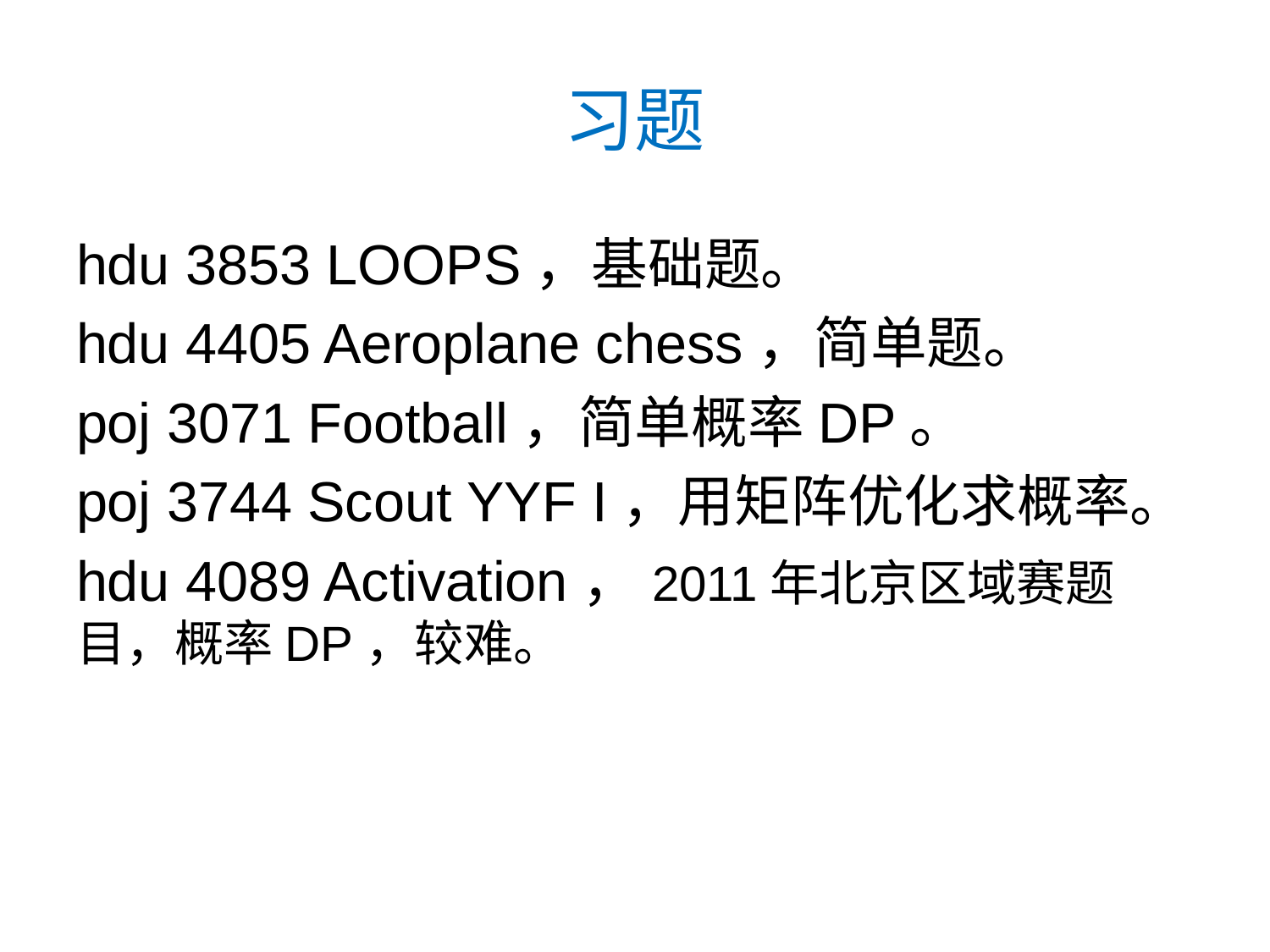

# 习题
hdu 3853 LOOPS，基础题。
hdu 4405 Aeroplane chess，简单题。
poj 3071 Football，简单概率DP。
poj 3744 Scout YYF I，用矩阵优化求概率。
hdu 4089 Activation，2011年北京区域赛题目，概率DP，较难。